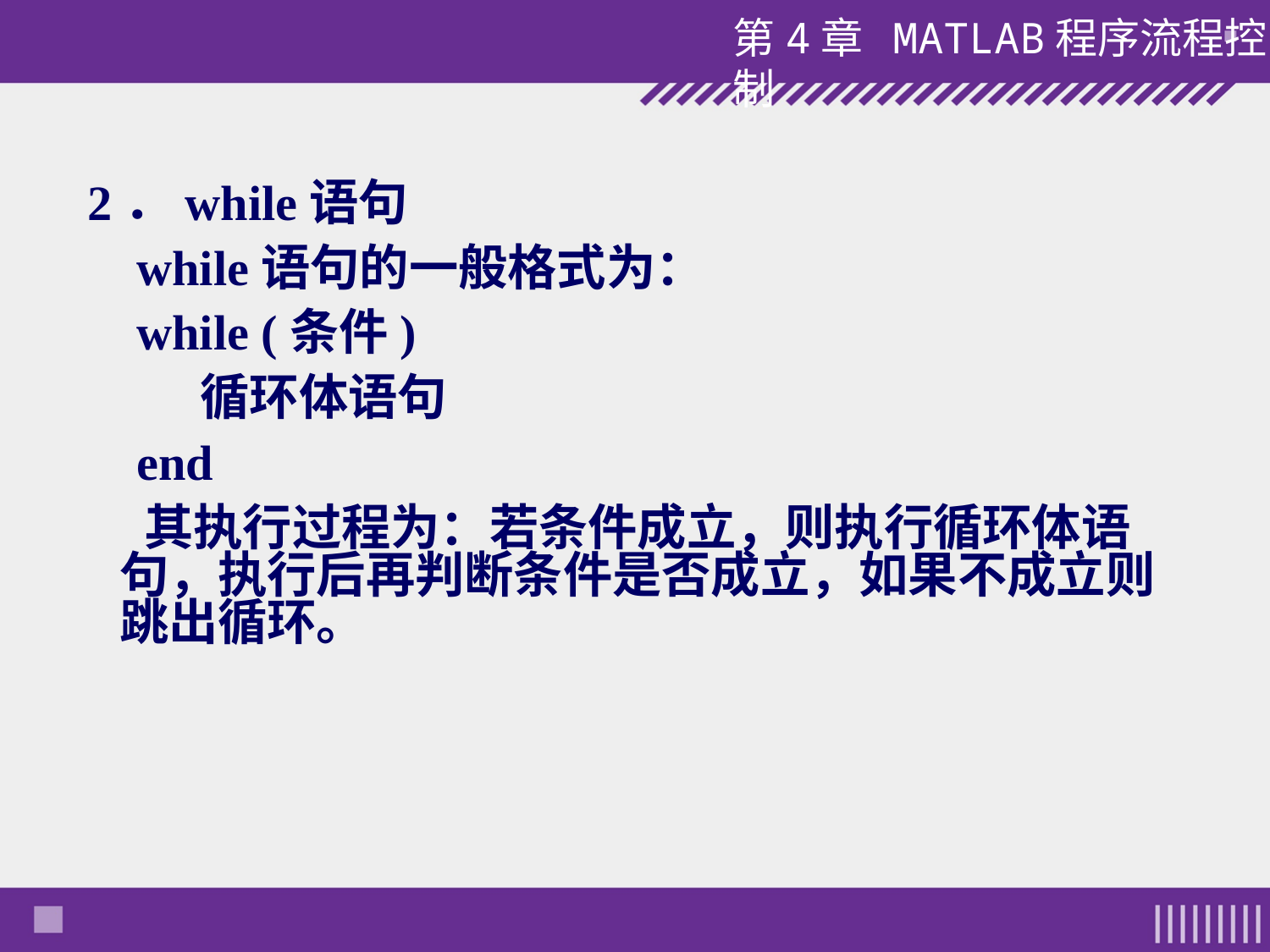

2．while语句
    while语句的一般格式为：
    while (条件)
         循环体语句
    end
    其执行过程为：若条件成立，则执行循环体语句，执行后再判断条件是否成立，如果不成立则跳出循环。